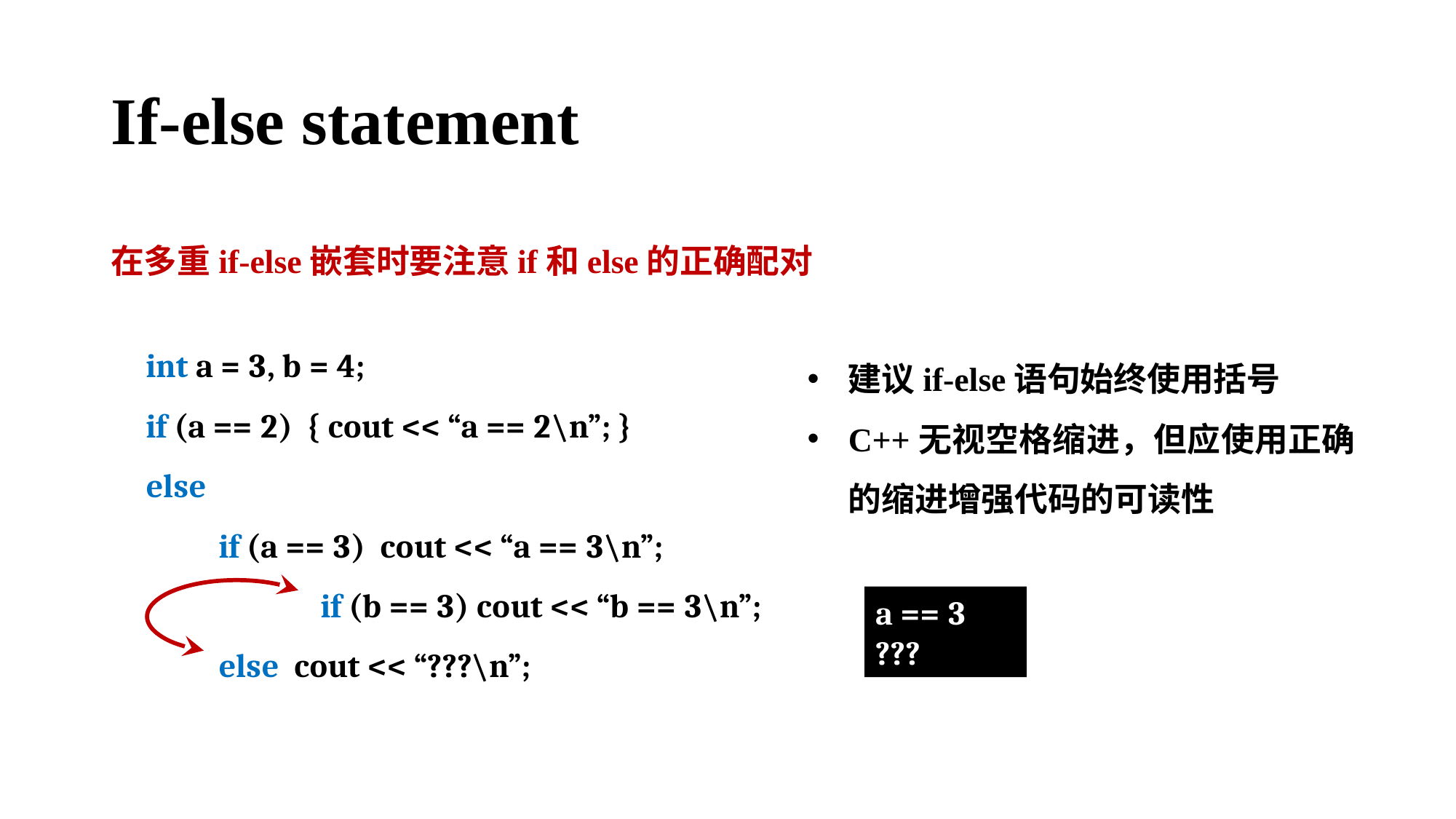

# If-else statement
在多重if-else嵌套时要注意if和else的正确配对
int a = 3, b = 4;
if (a == 2)  { cout << “a == 2\n”; }
else
          if (a == 3)  cout << “a == 3\n”;
                        if (b == 3) cout << “b == 3\n”;
          else  cout << “???\n”;
建议if-else语句始终使用括号
C++无视空格缩进，但应使用正确的缩进增强代码的可读性

a == 3
???